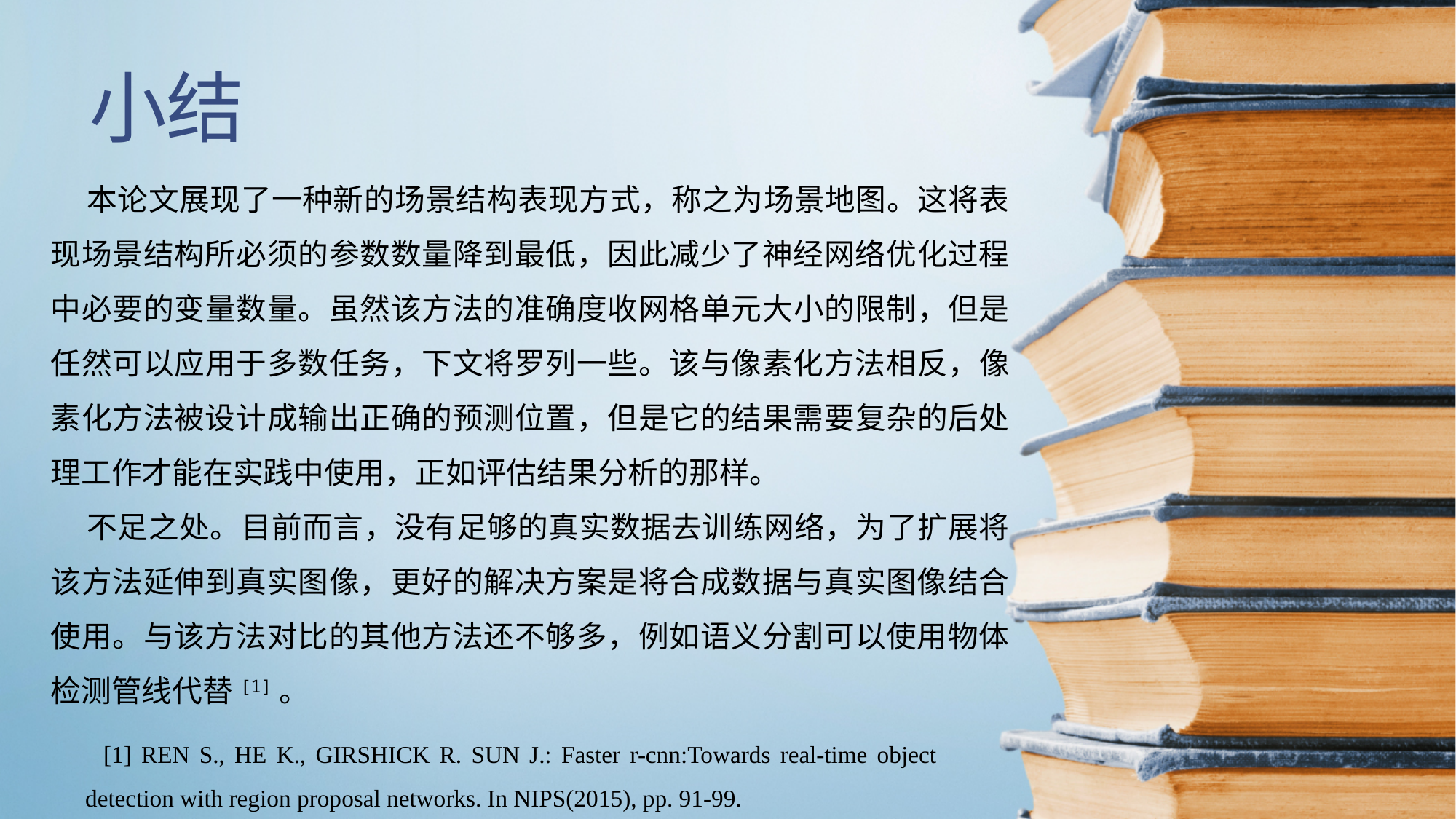

# 小结
本论文展现了一种新的场景结构表现方式，称之为场景地图。这将表现场景结构所必须的参数数量降到最低，因此减少了神经网络优化过程中必要的变量数量。虽然该方法的准确度收网格单元大小的限制，但是任然可以应用于多数任务，下文将罗列一些。该与像素化方法相反，像素化方法被设计成输出正确的预测位置，但是它的结果需要复杂的后处理工作才能在实践中使用，正如评估结果分析的那样。
不足之处。目前而言，没有足够的真实数据去训练网络，为了扩展将该方法延伸到真实图像，更好的解决方案是将合成数据与真实图像结合使用。与该方法对比的其他方法还不够多，例如语义分割可以使用物体检测管线代替[1]。
[1] REN S., HE K., GIRSHICK R. SUN J.: Faster r-cnn:Towards real-time object detection with region proposal networks. In NIPS(2015), pp. 91-99.